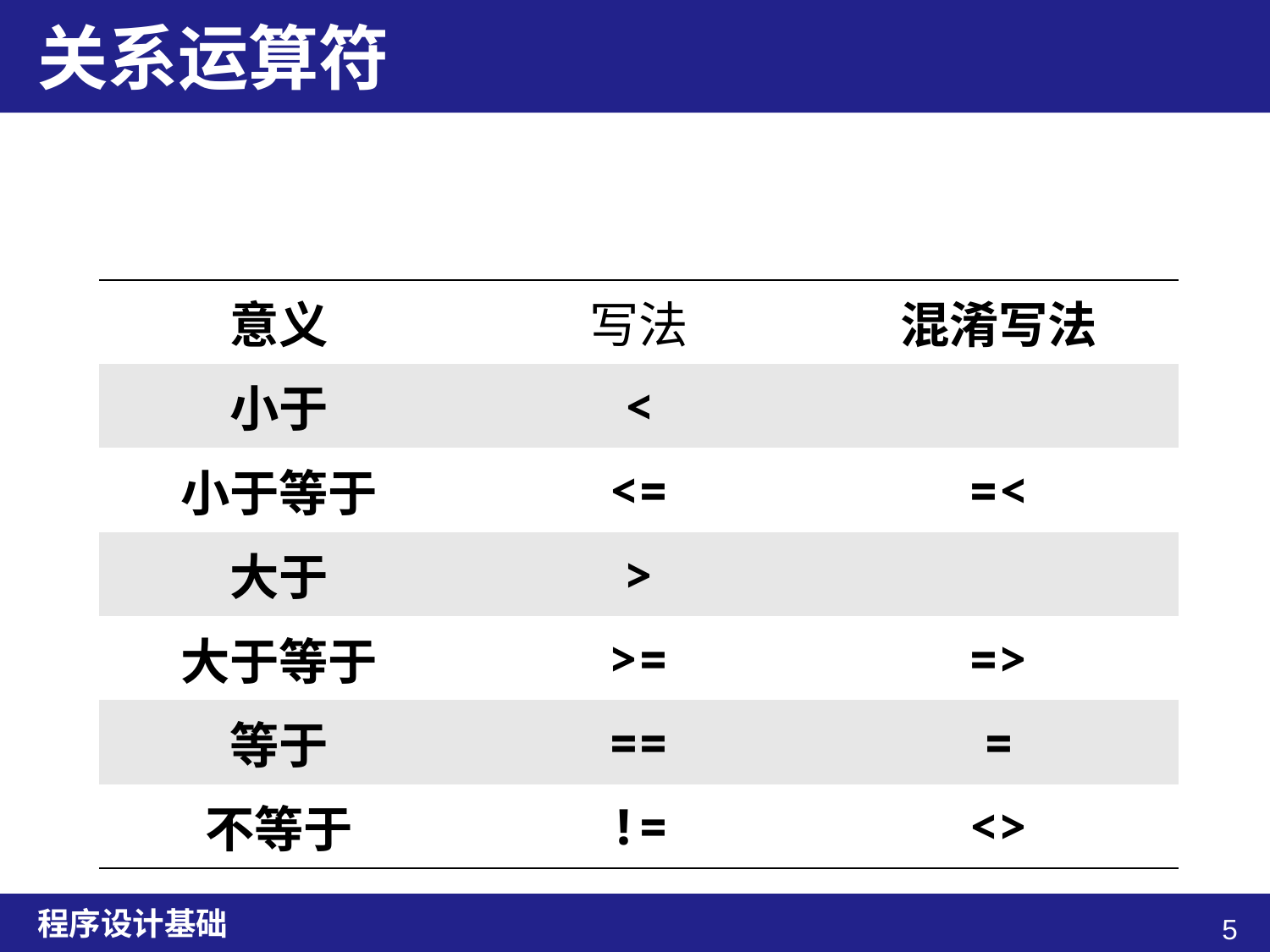

# 关系运算符
| 意义 | 写法 | 混淆写法 |
| --- | --- | --- |
| 小于 | < |  |
| 小于等于 | <= | =< |
| 大于 | > |  |
| 大于等于 | >= | => |
| 等于 | == | = |
| 不等于 | != | <> |